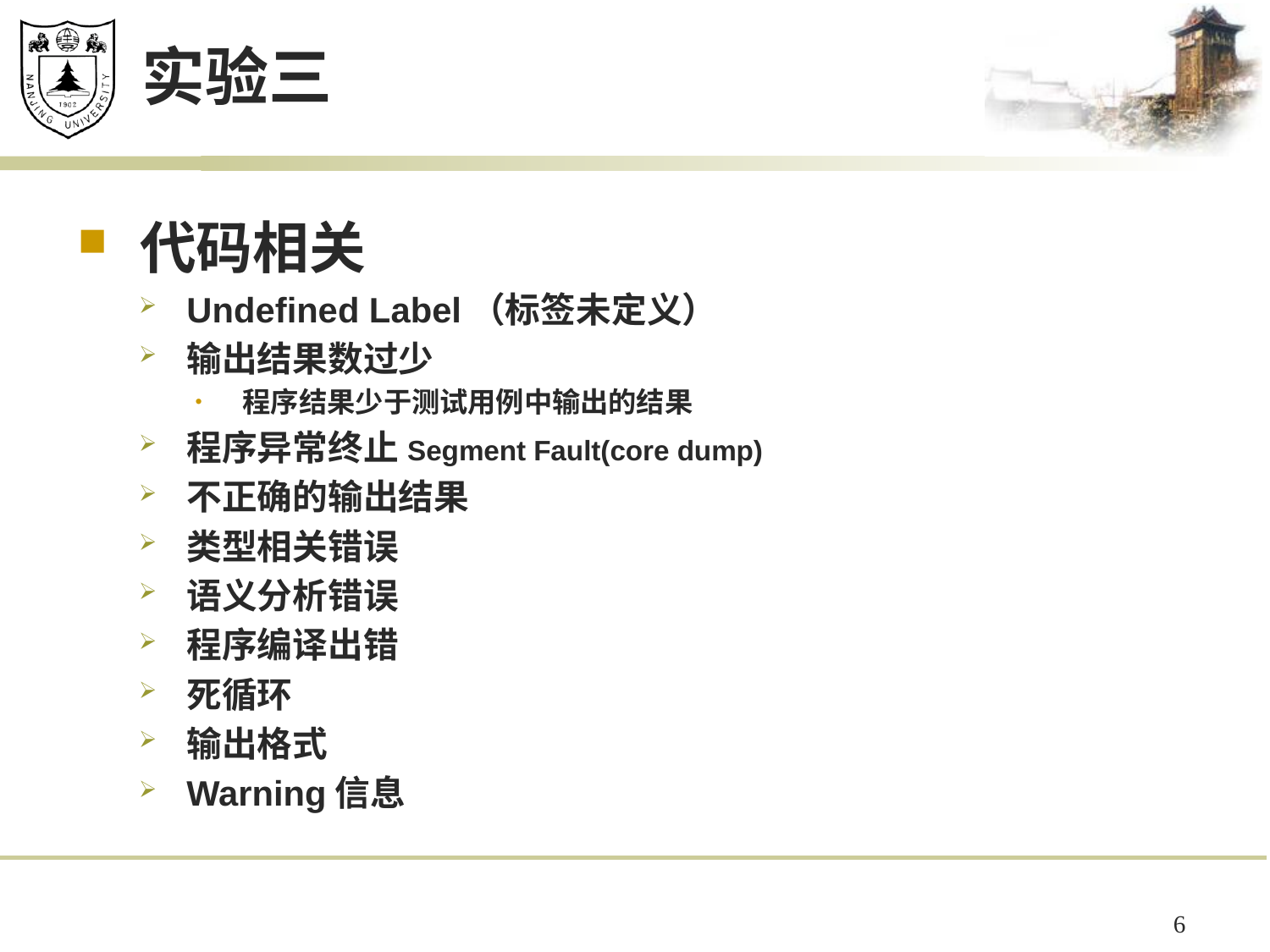

# 实验三
代码相关
Undefined Label（标签未定义）
输出结果数过少
程序结果少于测试用例中输出的结果
程序异常终止Segment Fault(core dump)
不正确的输出结果
类型相关错误
语义分析错误
程序编译出错
死循环
输出格式
Warning信息